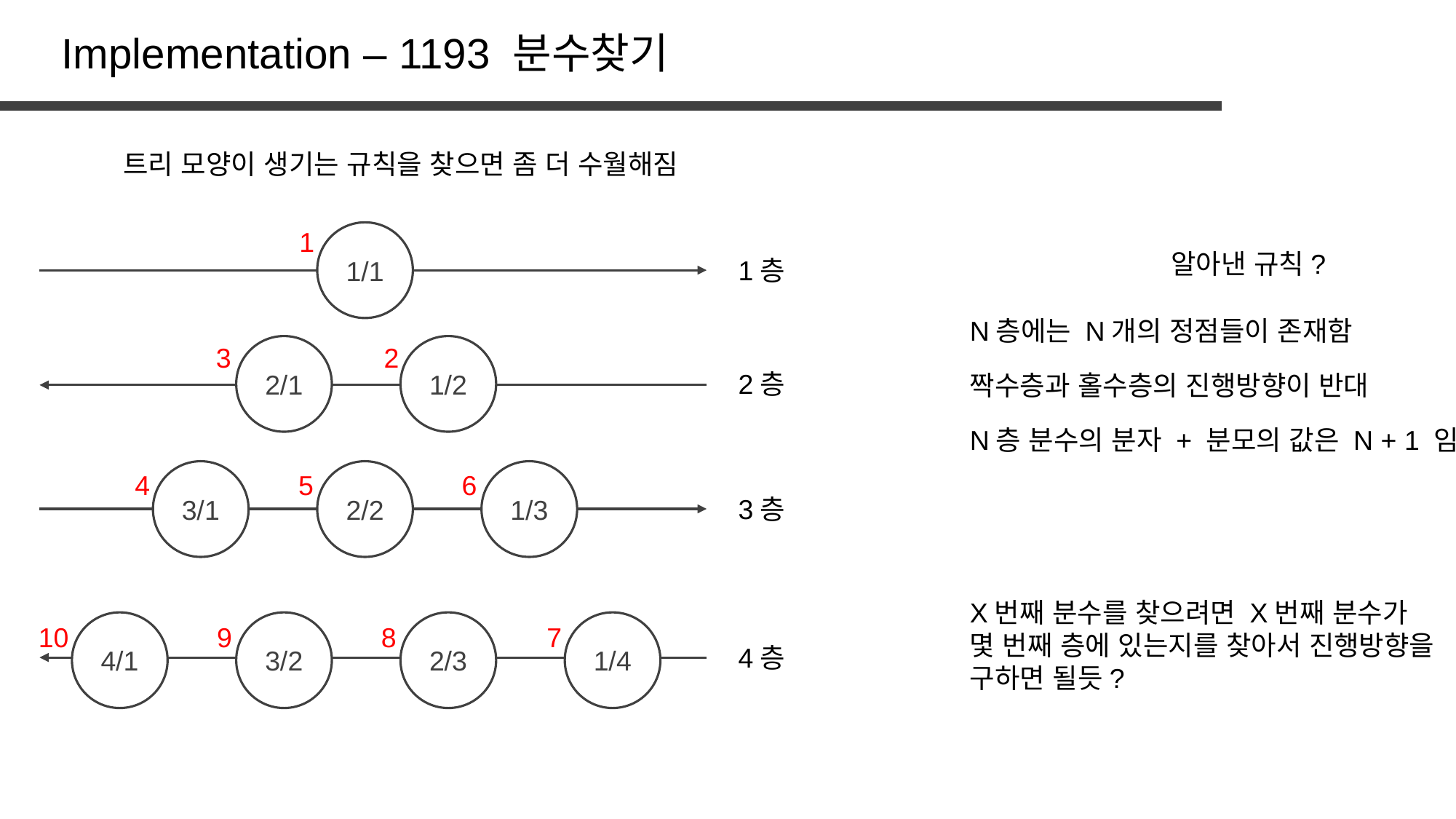

Implementation – 1193 분수찾기
트리 모양이 생기는 규칙을 찾으면 좀 더 수월해짐
1
1/1
알아낸 규칙?
1층
N층에는 N개의 정점들이 존재함
3
2
2/1
1/2
2층
짝수층과 홀수층의 진행방향이 반대
N층 분수의 분자 + 분모의 값은 N + 1 임
3/1
2/2
1/3
4
5
6
3층
X번째 분수를 찾으려면 X번째 분수가
몇 번째 층에 있는지를 찾아서 진행방향을
구하면 될듯?
4/1
3/2
2/3
1/4
10
9
8
7
4층